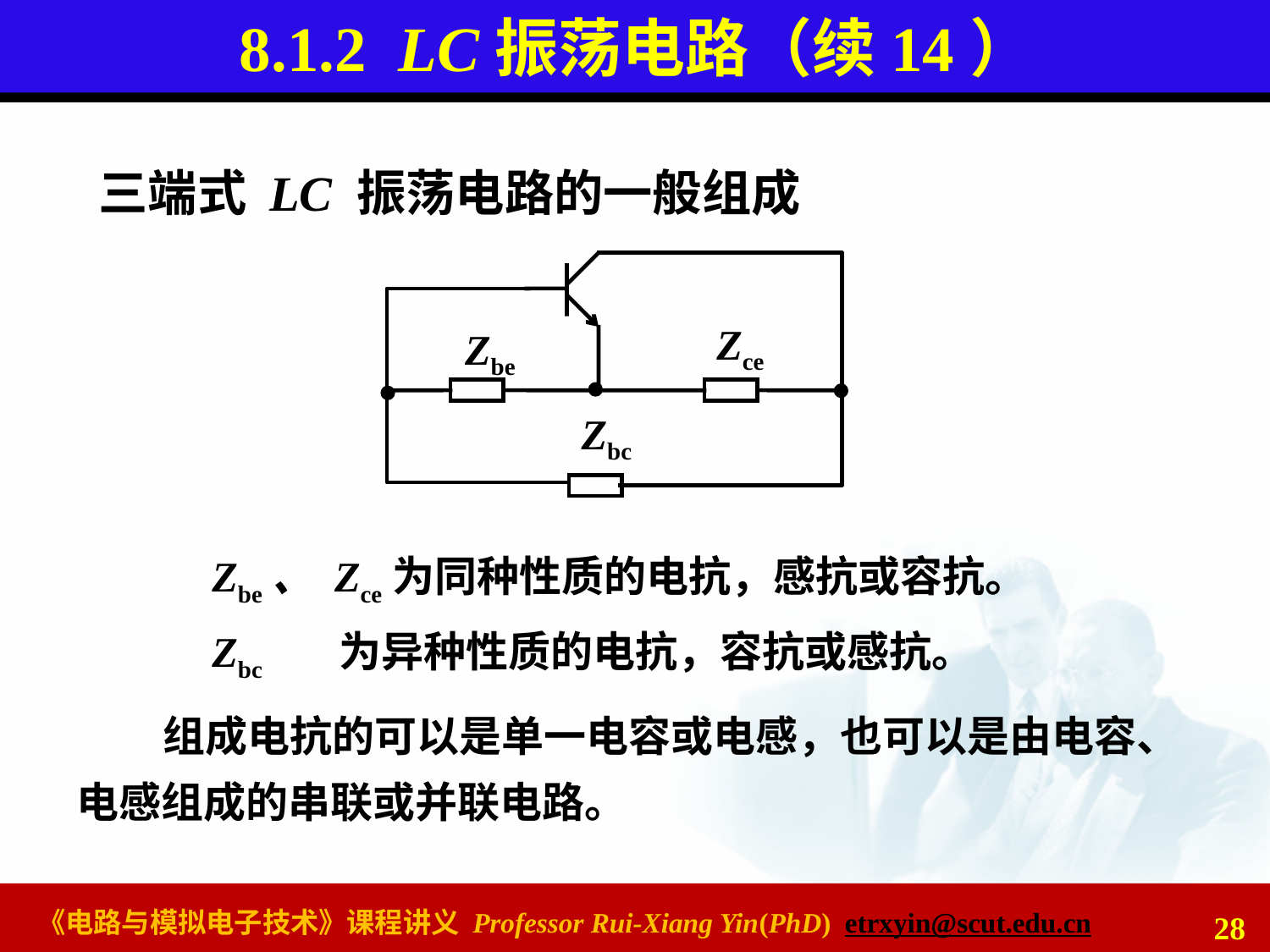

# 8.1.2  LC振荡电路（续14）
三端式 LC 振荡电路的一般组成

Zce
Zbe

Zbc

Zbe、 Zce为同种性质的电抗，感抗或容抗。
Zbc	为异种性质的电抗，容抗或感抗。
        组成电抗的可以是单一电容或电感，也可以是由电容、电感组成的串联或并联电路。
28